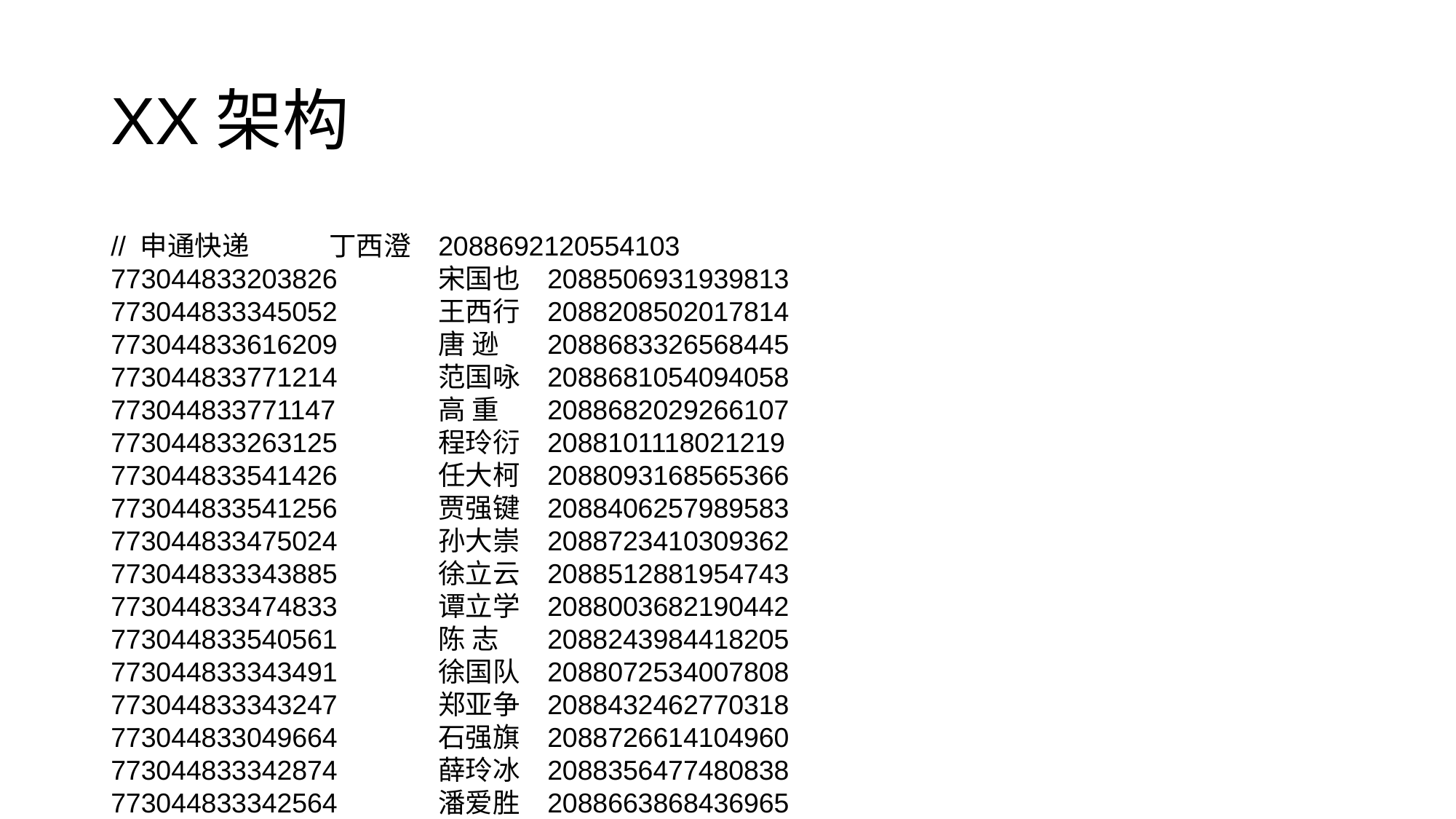

# XX架构
// 申通快递	丁西澄	2088692120554103
773044833203826	宋国也	2088506931939813
773044833345052	王西行	2088208502017814
773044833616209	唐 逊	2088683326568445
773044833771214	范国咏	2088681054094058
773044833771147	高 重	2088682029266107
773044833263125	程玲衍	2088101118021219
773044833541426	任大柯	2088093168565366
773044833541256	贾强键	2088406257989583
773044833475024	孙大崇	2088723410309362
773044833343885	徐立云	2088512881954743
773044833474833	谭立学	2088003682190442
773044833540561	陈 志	2088243984418205
773044833343491	徐国队	2088072534007808
773044833343247	郑亚争	2088432462770318
773044833049664	石强旗	2088726614104960
773044833342874	薛玲冰	2088356477480838
773044833342564	潘爱胜	2088663868436965
773044833473748	廖国显	2088273547159844
773044833129135	沈玲聪	2088022673827897
773044833048579	郝爱奎	2088546282153227
773044833199974	方西武	2088238958288110
773044833341595	郝 吉	2088712907573945
773044833472615	韩玲渤	2088351603303949
773044833128197	郝立歆	2088052141150058
773044833047598	黄强琛	2088258014157732
773044833611625	薛西幸	2088723743603665
773044833537749	谭亚潇	2088672825200412
773044833537658	邹玉博	2088396704788208
773044833340528	韩 万	2088738029975788
773044833471415	高亚娜	2088331606899254
773044833610948	姜亚锬	2088263189783991
773044833610894	唐西煦	2088496123699087
773044833045945	钟亚岳	2088198084226299
773044833610559	于强鼎	2088833571238177
773044833045691	潘 劼	2088191582054149
773044833045435	李 璞	2088098958523425
773044833045344	张西军	2088192815370376
773044833535570	曹玲泳	2088336270702595
773044833045022	陆国勉	2088653351112124
773044833044934	立欢	2088646312422822
773044833044739	于西豫	2088966818581939
773044833044405	卢强实	2088778164402083
773044833338279	傅玲义	2088513174699859
773044833338050	邹西冶	2088072461668029
773044833255535	邹玉健	2088062402913608
773044833124473	陆强平	2088083515701672
773044833337444	梁玉铮	2088916791645167
773044833467507	姚爱梅	2088798717374723
773044833533168	宋亚豫	2088551031551449
773044833336682	魏玲培	2088132735436992
773044833466769	宋 献	2088212043381686
773044833466551	薛 婧	2088326237955268
773044832966841	蔡西友	2088613411884687
773044833532369	吕大能	2088643308879674
773044833532291	贾 婷	2088918380033907
773044833532205	方 亚	2088118821650774
773044833532096	宋国岚	2088758810556210
773044833041474	董玲豹	2088511382430030
773044833465077	孔 意	2088521819072543
773044833122220	罗大铎	2088356616230728
773044833252999	汪强昌	2088246544310826
773044833193072	钟爱严	2088552899202508
773044833252781	张爱翼	2088322444414500
773044833040882	傅 旗	2088301316612708
773044833464369	赵 原	2088491646757808
773044832964593	杜西玮	2088308713711219
773044833530840	薛 辑	2088613016913501
773044833192583	王玲弘	2088782940970327
773044832964301	杜国银	2088661842497136
773044832964167	韩 川	2088208433240790
773044833463345	萧国跃	2088611244215322
773044833192175	钟西业	2088373599052431
773044832889942	高玲成	2088193517145026
773044832963071	贾 业	2088471000029313
773044833120001	董国鉴	2088512469005373
773044833332665	谭亚宾	2088033708273459
773044833191309	魏玉霆	2088006703064503
773044833250733	赵 群	2088818488824655
773044833332215	宋强正	2088358624148011
773044833461699	杜亚蓬	2088232676086746
773044833037888	谢强磊	2088911911616694
773044833118785	戴玉戈	2088711650555650
773044833118657	卢国鑫	2088463586202334
773044833190377	钟 霞	2088401430612950
773044833331174	马爱研	2088541706471194
773044832887815	程亚豪	2088053921532450
773044832960777	胡玉强	2088413802320052
773044833248587	林 微	2088146924879741
773044833330510	朱大琳	2088256207946399
773044833189619	曹大创	2088038637732902
773044833248162	唐国潜	2088922279329408
773044833116555	余爱迎	2088441480336636
773044832886226	汪强扬	2088348543239853
773044833247545	金国策	2088922675351778
773044833329137	周玲艺	2088411864738751
773044832885695	汪西尚	2088978220037780
773044833457883	袁爱崴	2088501472040803
773044833115707	程爱多	2088466694567137
773044833115574	石爱瑞	2088283190114676